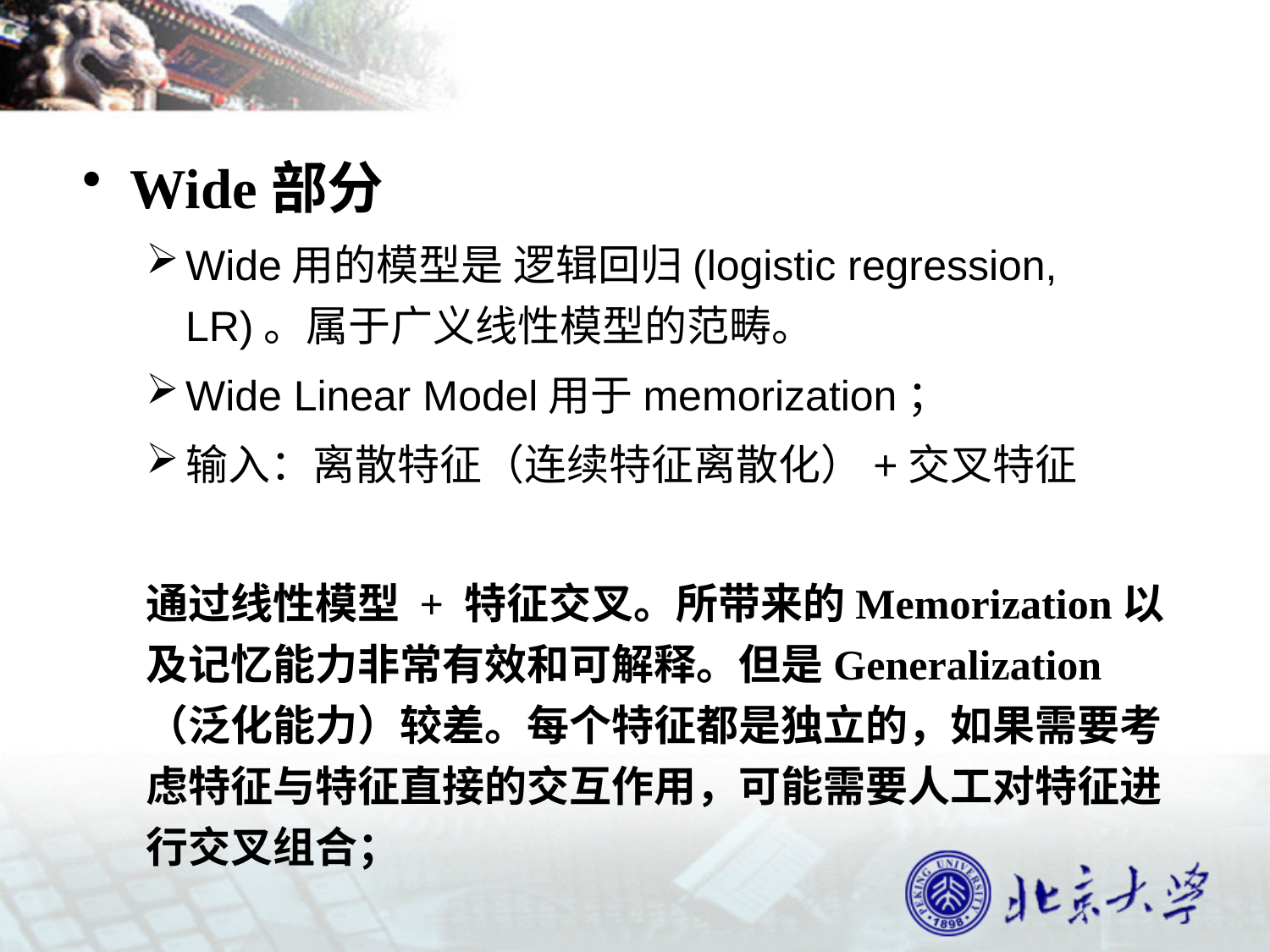

Wide部分
Wide用的模型是 逻辑回归(logistic regression, LR)。属于广义线性模型的范畴。
Wide Linear Model用于memorization；
输入：离散特征（连续特征离散化）+交叉特征

通过线性模型 + 特征交叉。所带来的Memorization以及记忆能力非常有效和可解释。但是Generalization（泛化能力）较差。每个特征都是独立的，如果需要考虑特征与特征直接的交互作用，可能需要人工对特征进行交叉组合；